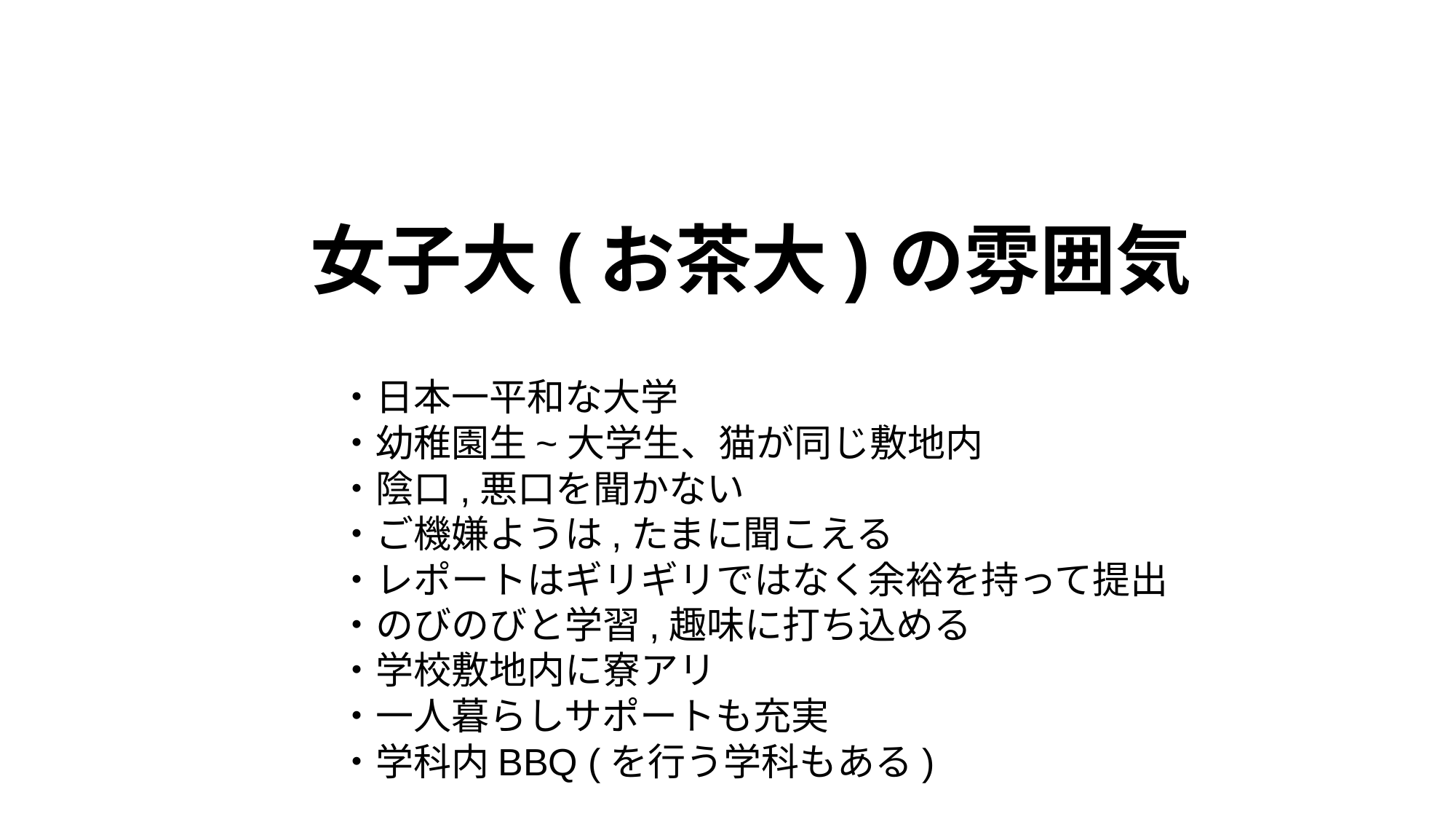

女子大(お茶大)の雰囲気
・日本一平和な大学
・幼稚園生~大学生、猫が同じ敷地内
・陰口,悪口を聞かない
・ご機嫌ようは,たまに聞こえる
・レポートはギリギリではなく余裕を持って提出
・のびのびと学習,趣味に打ち込める
・学校敷地内に寮アリ
・一人暮らしサポートも充実
・学科内BBQ (を行う学科もある)